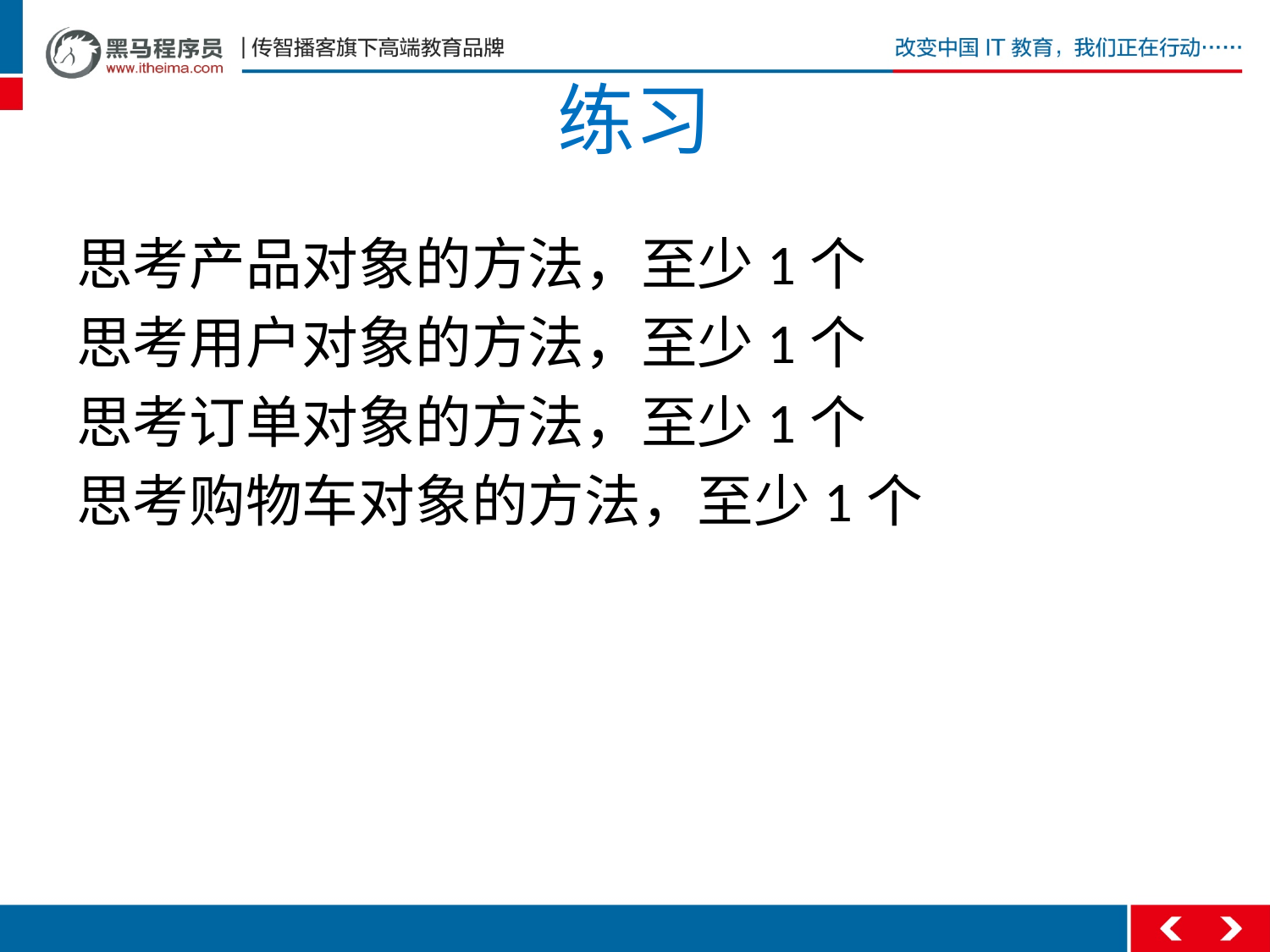

# 练习
思考产品对象的方法，至少1个
思考用户对象的方法，至少1个
思考订单对象的方法，至少1个
思考购物车对象的方法，至少1个